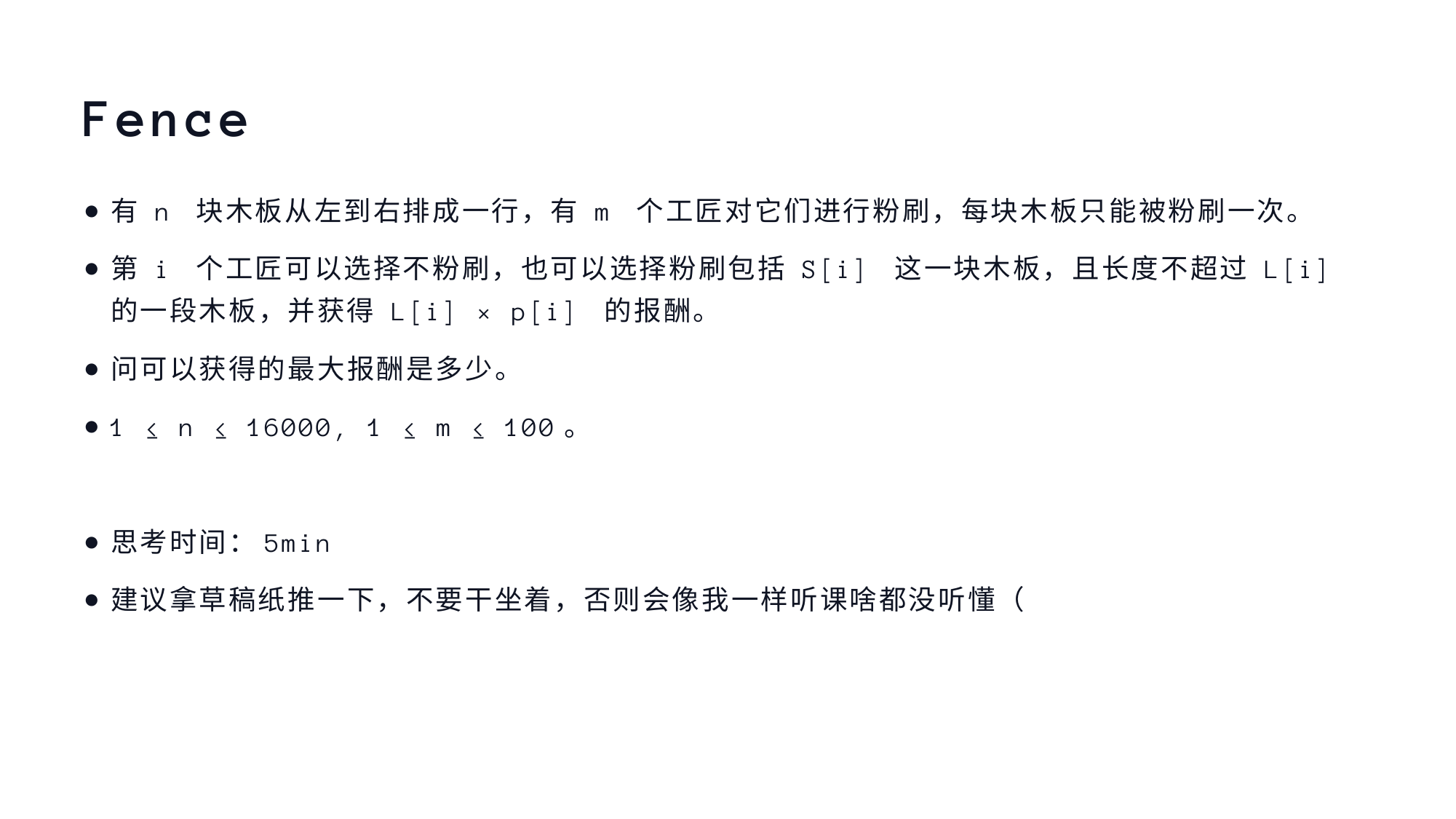

# Fence
有 n 块木板从左到右排成一行，有 m 个工匠对它们进行粉刷，每块木板只能被粉刷一次。
第 i 个工匠可以选择不粉刷，也可以选择粉刷包括 S[i] 这一块木板，且长度不超过 L[i] 的一段木板，并获得 L[i] × p[i] 的报酬。
问可以获得的最大报酬是多少。
1 ≤ n ≤ 16000, 1 ≤ m ≤ 100。

思考时间：5min
建议拿草稿纸推一下，不要干坐着，否则会像我一样听课啥都没听懂（